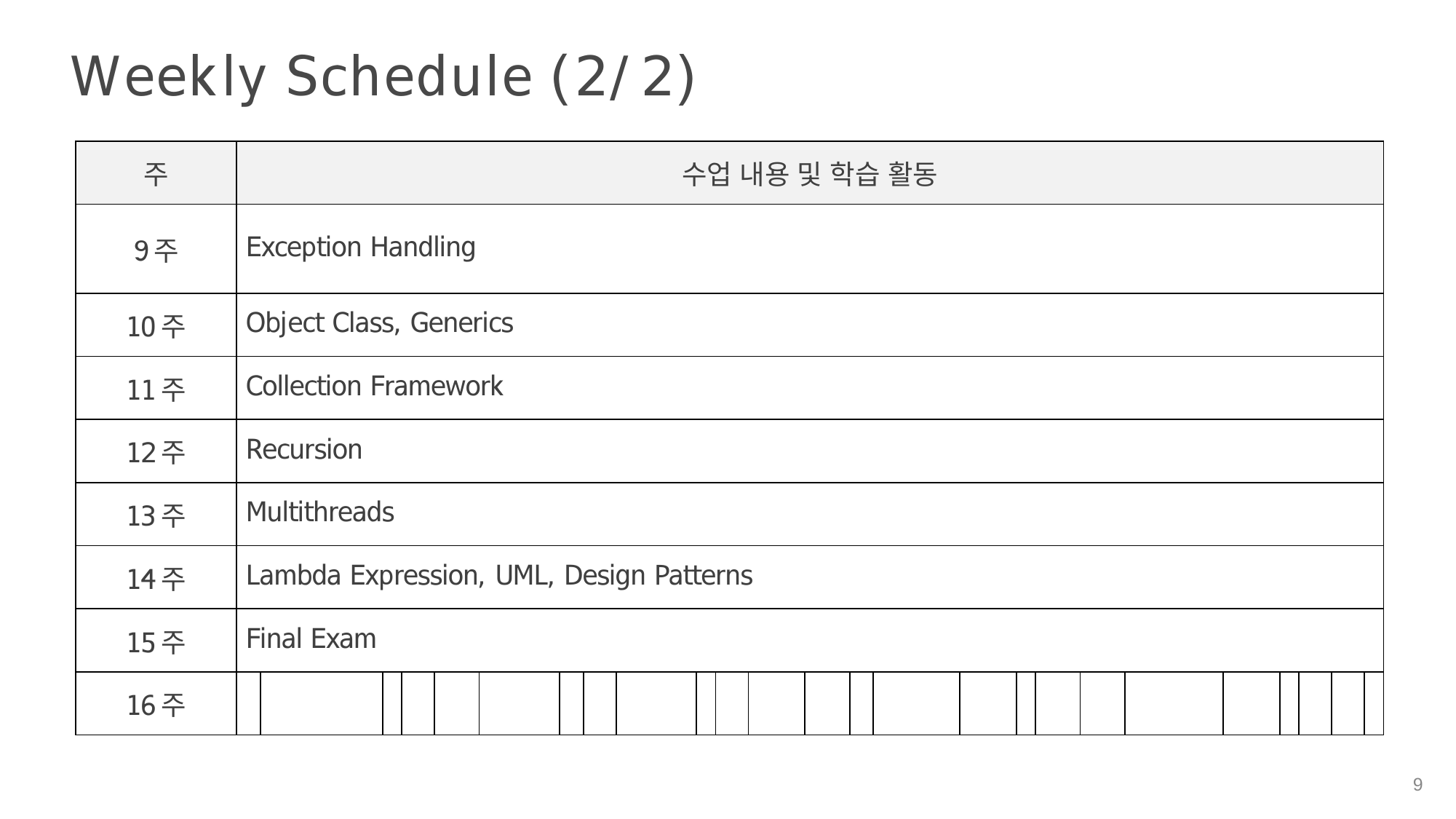

# Weekly Schedule (2/2)
| 주 | 수업 내용 및 학습 활동 |  |  |  |  |  |  |  |  |  |  |  |  |  |  |  |  |  |  |  |  |  |  |  |  |
| --- | --- | --- | --- | --- | --- | --- | --- | --- | --- | --- | --- | --- | --- | --- | --- | --- | --- | --- | --- | --- | --- | --- | --- | --- | --- |
| 9주 | Exception Handling |  |  |  |  |  |  |  |  |  |  |  |  |  |  |  |  |  |  |  |  |  |  |  |  |
| 10주 | Object Class, Generics |  |  |  |  |  |  |  |  |  |  |  |  |  |  |  |  |  |  |  |  |  |  |  |  |
| 11주 | Collection Framework |  |  |  |  |  |  |  |  |  |  |  |  |  |  |  |  |  |  |  |  |  |  |  |  |
| 12주 | Recursion |  |  |  |  |  |  |  |  |  |  |  |  |  |  |  |  |  |  |  |  |  |  |  |  |
| 13주 | Multithreads |  |  |  |  |  |  |  |  |  |  |  |  |  |  |  |  |  |  |  |  |  |  |  |  |
| 14주 | Lambda Expression, UML, Design Patterns |  |  |  |  |  |  |  |  |  |  |  |  |  |  |  |  |  |  |  |  |  |  |  |  |
| 15주 | Final Exam |  |  |  |  |  |  |  |  |  |  |  |  |  |  |  |  |  |  |  |  |  |  |  |  |
| 16주 |  |  |  |  |  |  |  |  |  |  |  |  |  |  |  |  |  |  |  |  |  |  |  |  |  |
9